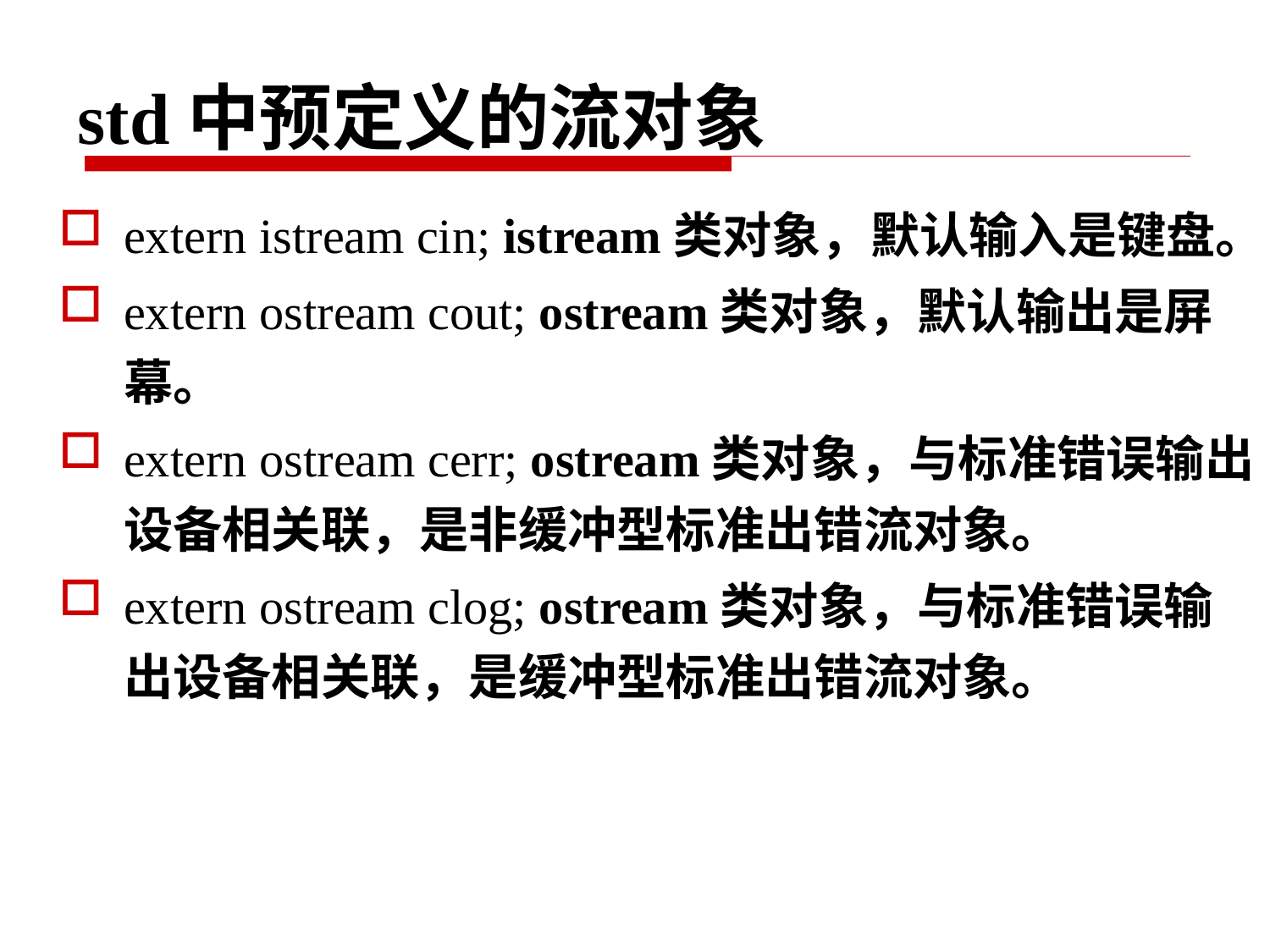

# std中预定义的流对象
extern istream cin; istream类对象，默认输入是键盘。
extern ostream cout; ostream类对象，默认输出是屏幕。
extern ostream cerr; ostream类对象，与标准错误输出设备相关联，是非缓冲型标准出错流对象。
extern ostream clog; ostream类对象，与标准错误输出设备相关联，是缓冲型标准出错流对象。